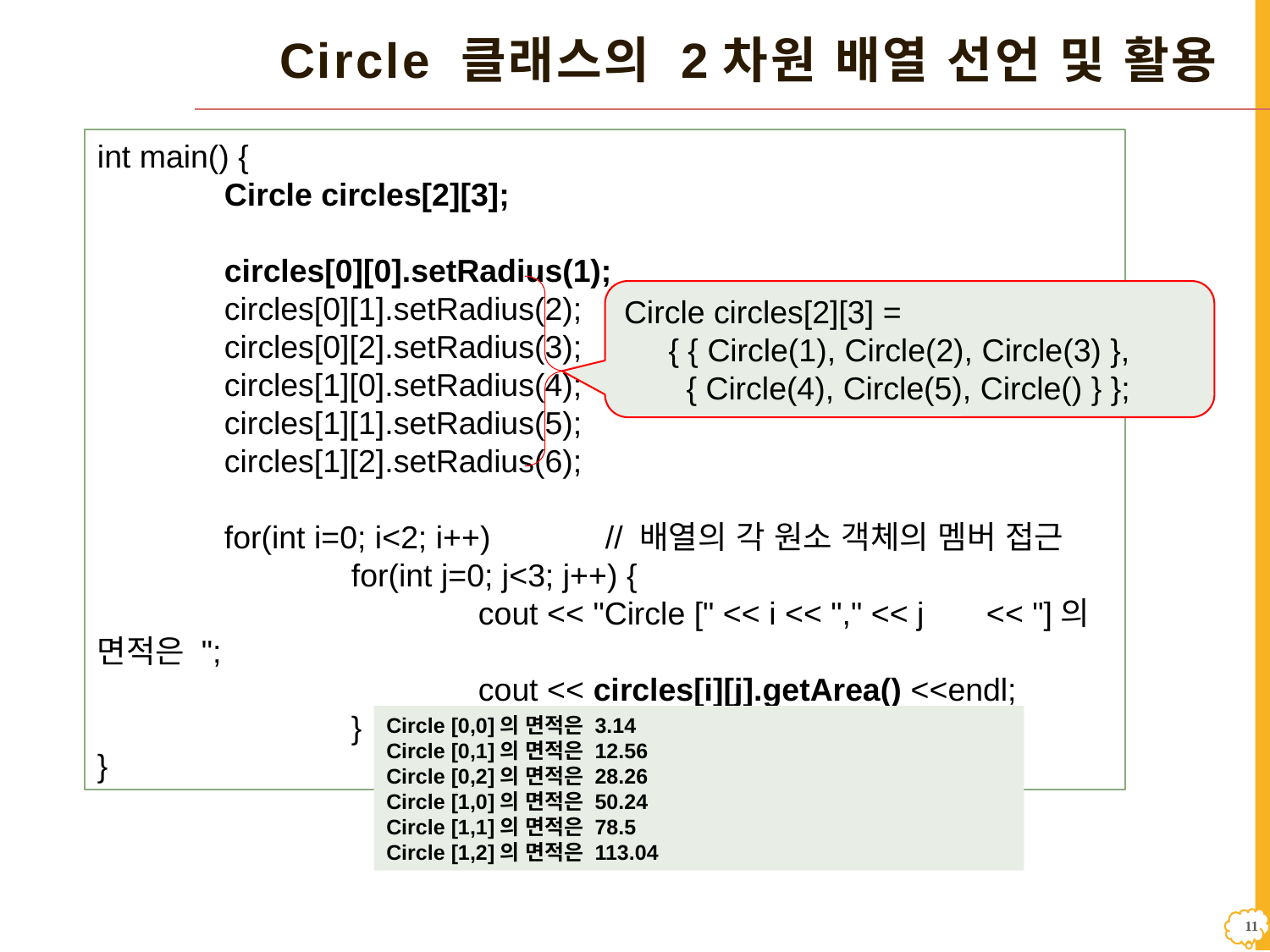

# Circle 클래스의 2차원 배열 선언 및 활용
int main() {
	Circle circles[2][3];

	circles[0][0].setRadius(1);
	circles[0][1].setRadius(2);
	circles[0][2].setRadius(3);
	circles[1][0].setRadius(4);
	circles[1][1].setRadius(5);
	circles[1][2].setRadius(6);

	for(int i=0; i<2; i++)  	// 배열의 각 원소 객체의 멤버 접근
		for(int j=0; j<3; j++) {
			cout << "Circle [" << i << "," << j 	<< "]의 면적은 ";
			cout << circles[i][j].getArea() <<endl;
		}
}

Circle circles[2][3] =
     { { Circle(1), Circle(2), Circle(3) },
       { Circle(4), Circle(5), Circle() } };
Circle [0,0]의 면적은 3.14
Circle [0,1]의 면적은 12.56
Circle [0,2]의 면적은 28.26
Circle [1,0]의 면적은 50.24
Circle [1,1]의 면적은 78.5
Circle [1,2]의 면적은 113.04
11